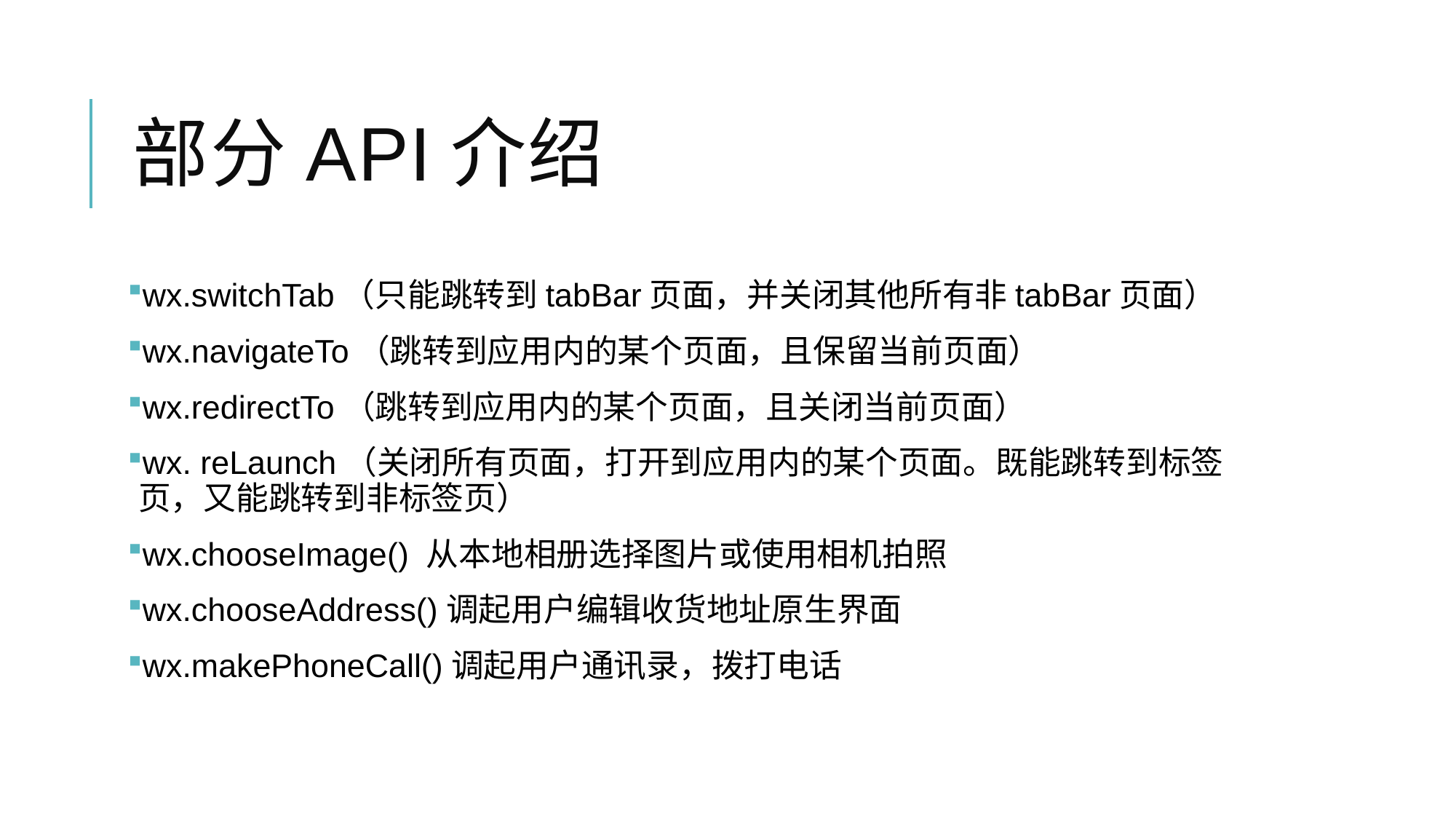

# 部分API介绍
wx.switchTab（只能跳转到tabBar页面，并关闭其他所有非tabBar页面）
wx.navigateTo（跳转到应用内的某个页面，且保留当前页面）
wx.redirectTo（跳转到应用内的某个页面，且关闭当前页面）
wx. reLaunch（关闭所有页面，打开到应用内的某个页面。既能跳转到标签页，又能跳转到非标签页）
wx.chooseImage() 从本地相册选择图片或使用相机拍照
wx.chooseAddress()调起用户编辑收货地址原生界面
wx.makePhoneCall()调起用户通讯录，拨打电话